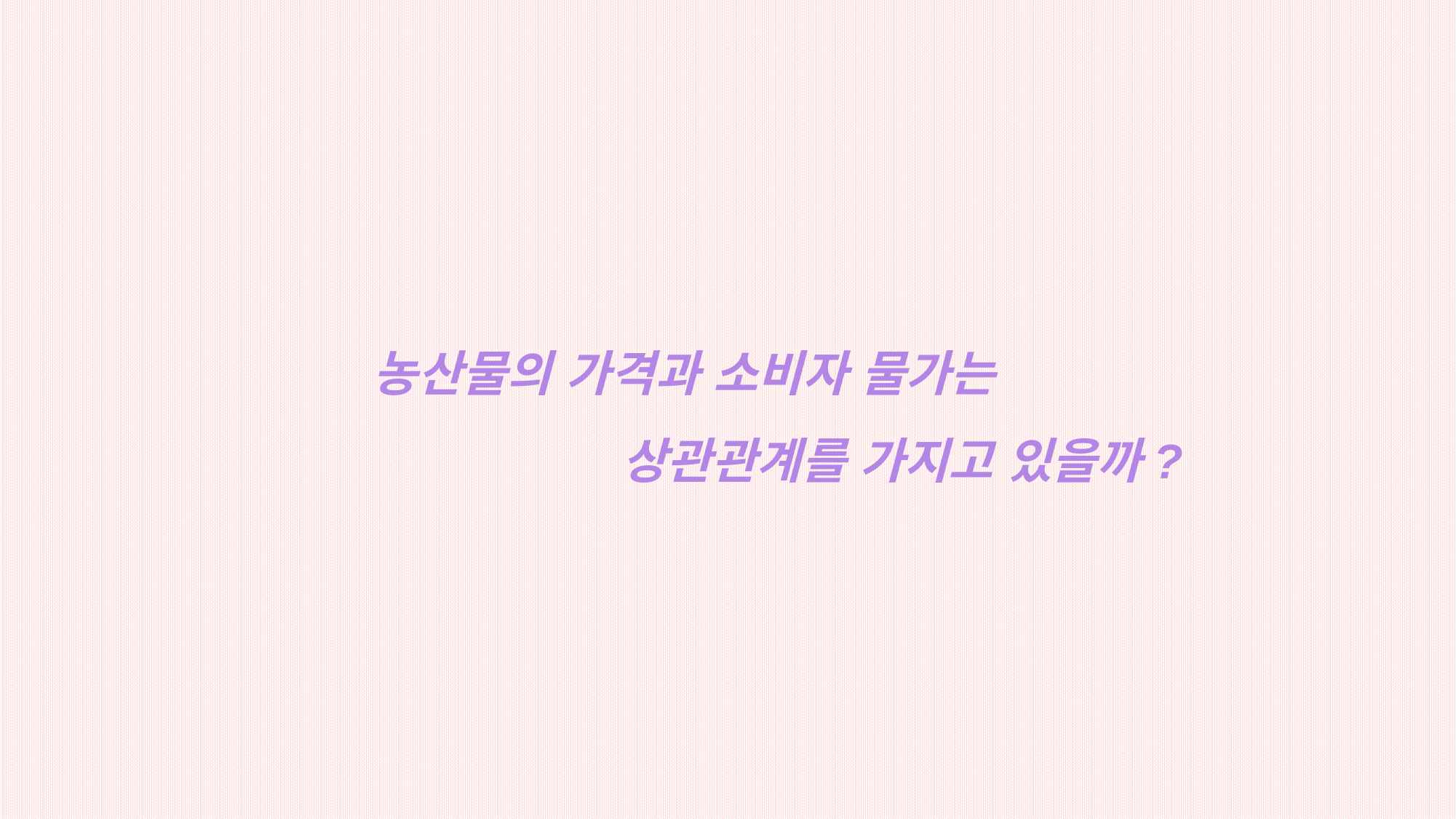

농산물의 가격과 소비자 물가는
				상관관계를 가지고 있을까?